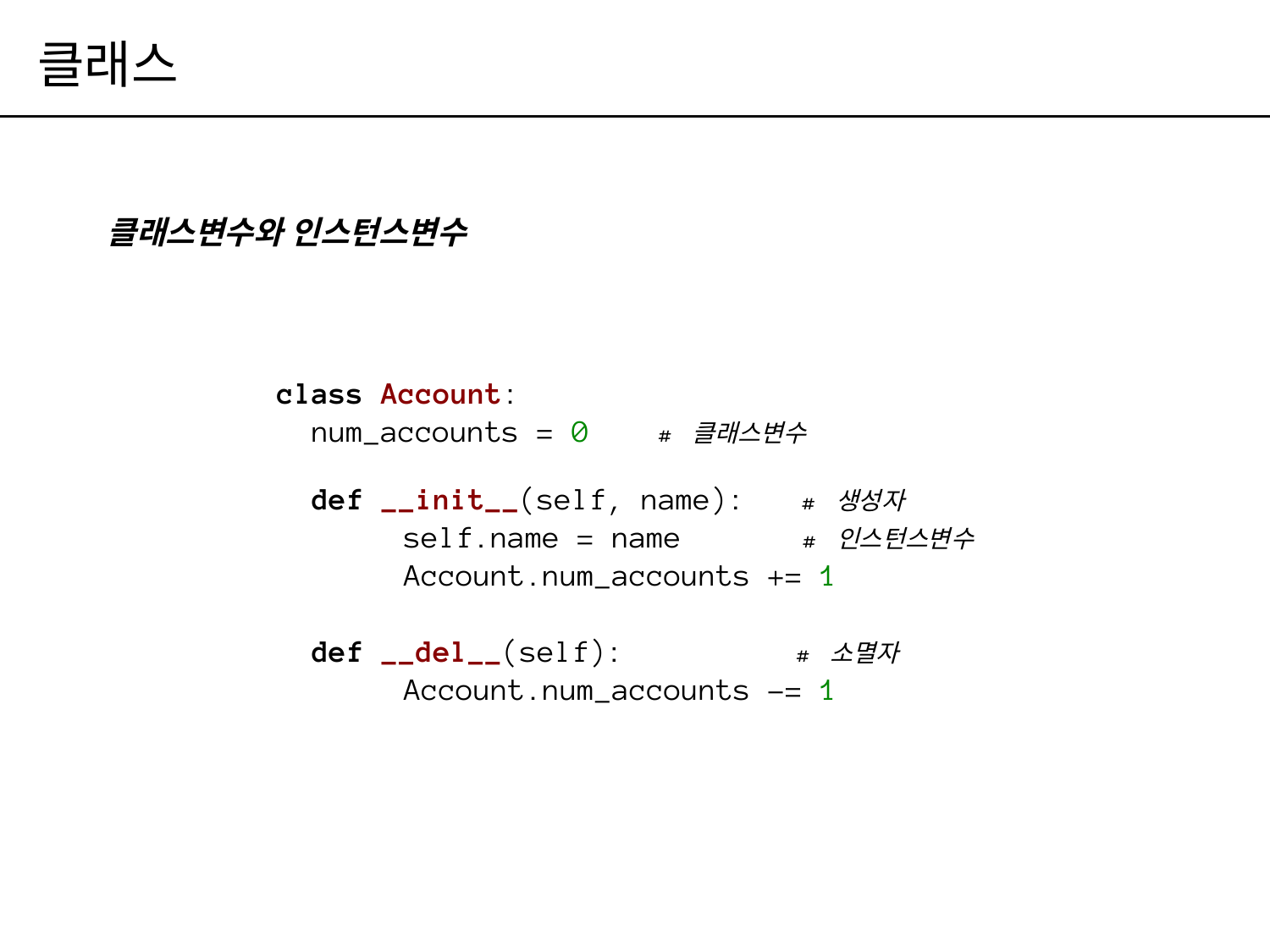

# 클래스
클래스변수와 인스턴스변수
class Account:
  num_accounts = 0    # 클래스변수

  def __init__(self, name): 	 # 생성자
	self.name = name       # 인스턴스변수
	Account.num_accounts += 1

  def __del__(self): 	        # 소멸자
	Account.num_accounts -= 1